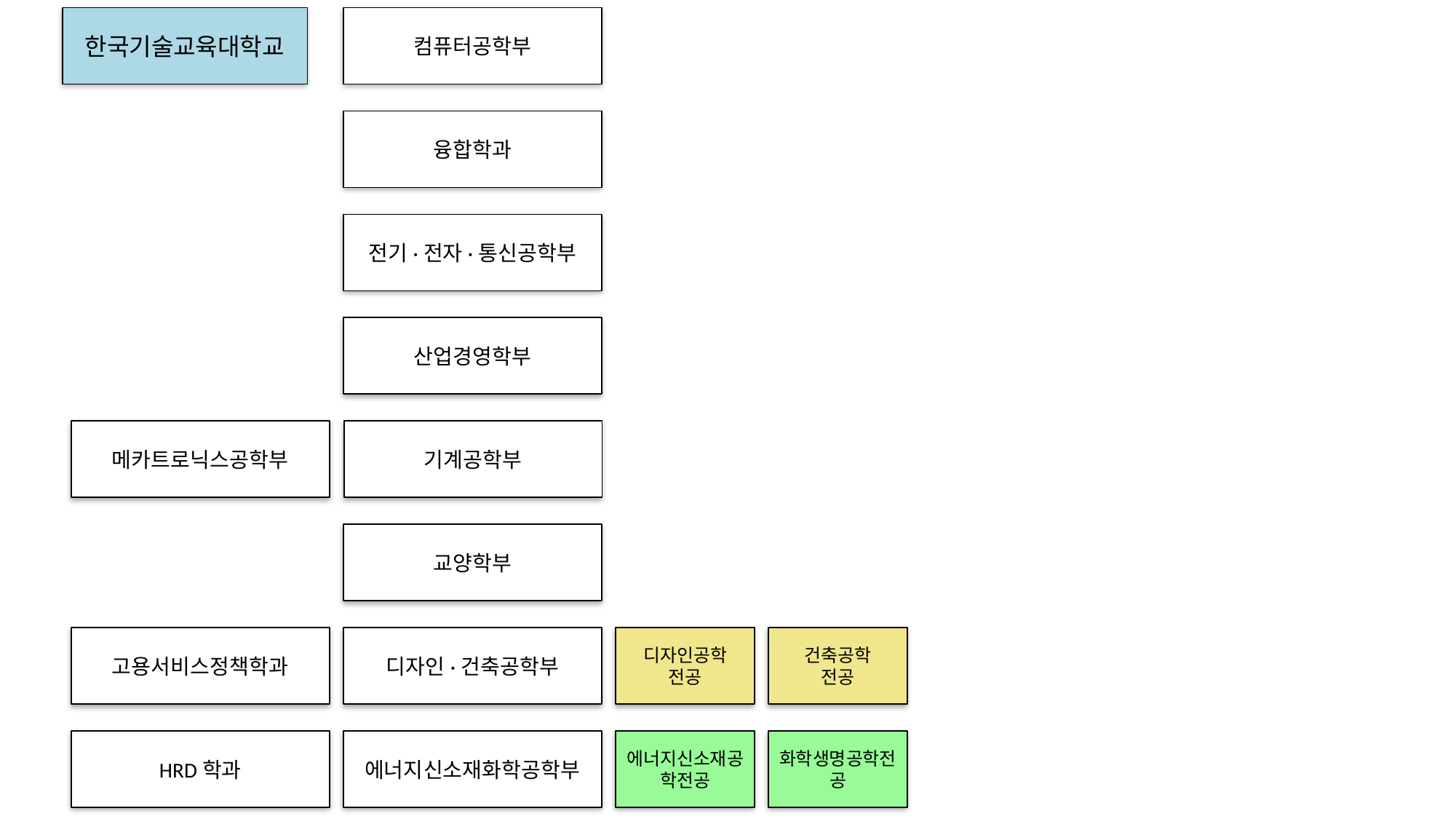

한국기술교육대학교
컴퓨터공학부
융합학과
전기·전자·통신공학부
산업경영학부
메카트로닉스공학부
기계공학부
교양학부
고용서비스정책학과
디자인·건축공학부
디자인공학
전공
건축공학
전공
HRD학과
에너지신소재화학공학부
에너지신소재공학전공
화학생명공학전공